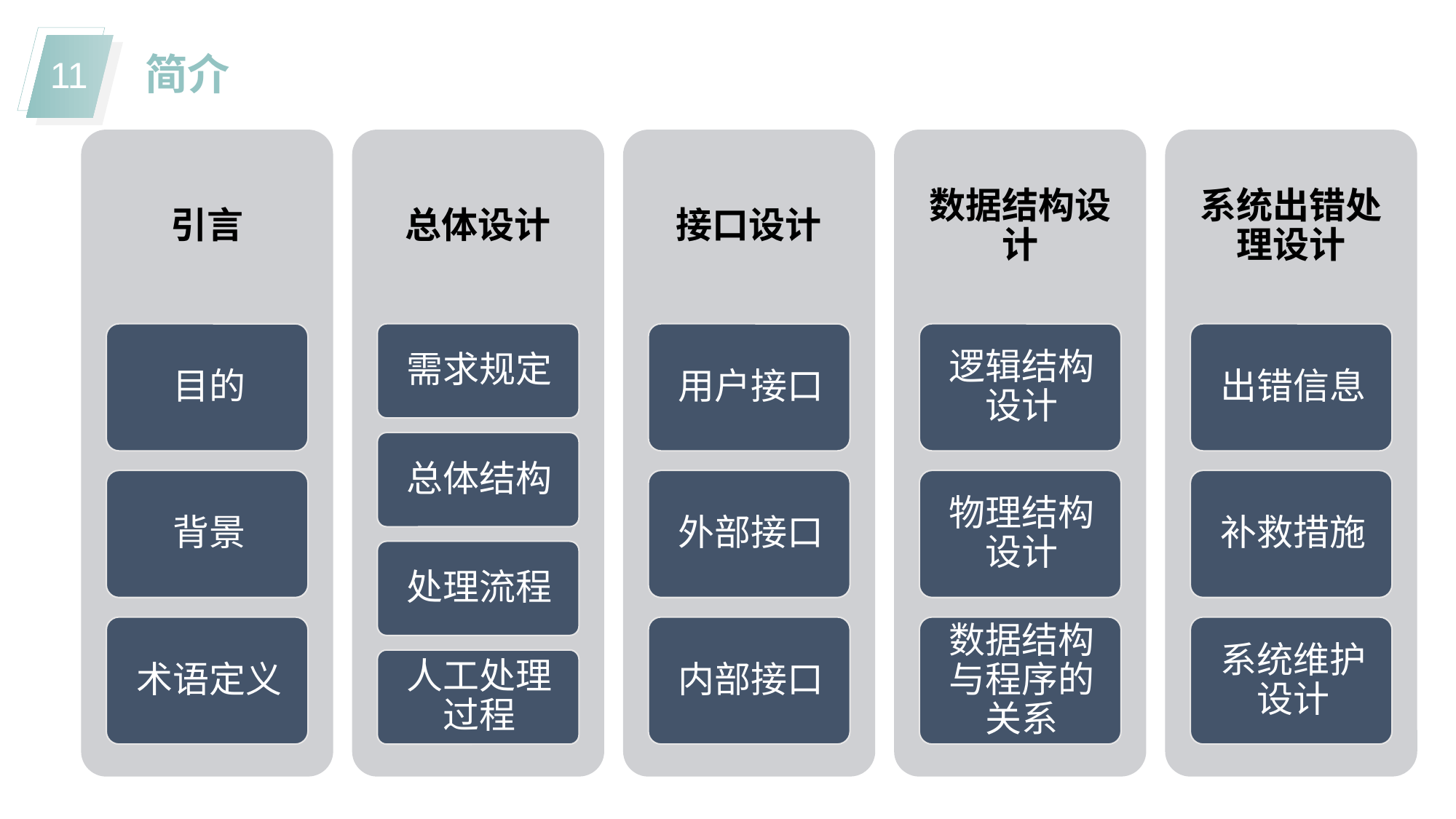

简介
引言
目的
背景
术语定义
总体设计
需求规定
总体结构
处理流程
人工处理过程
接口设计
用户接口
外部接口
内部接口
数据结构设计
逻辑结构设计
物理结构设计
数据结构与程序的关系
系统出错处理设计
出错信息
补救措施
系统维护设计